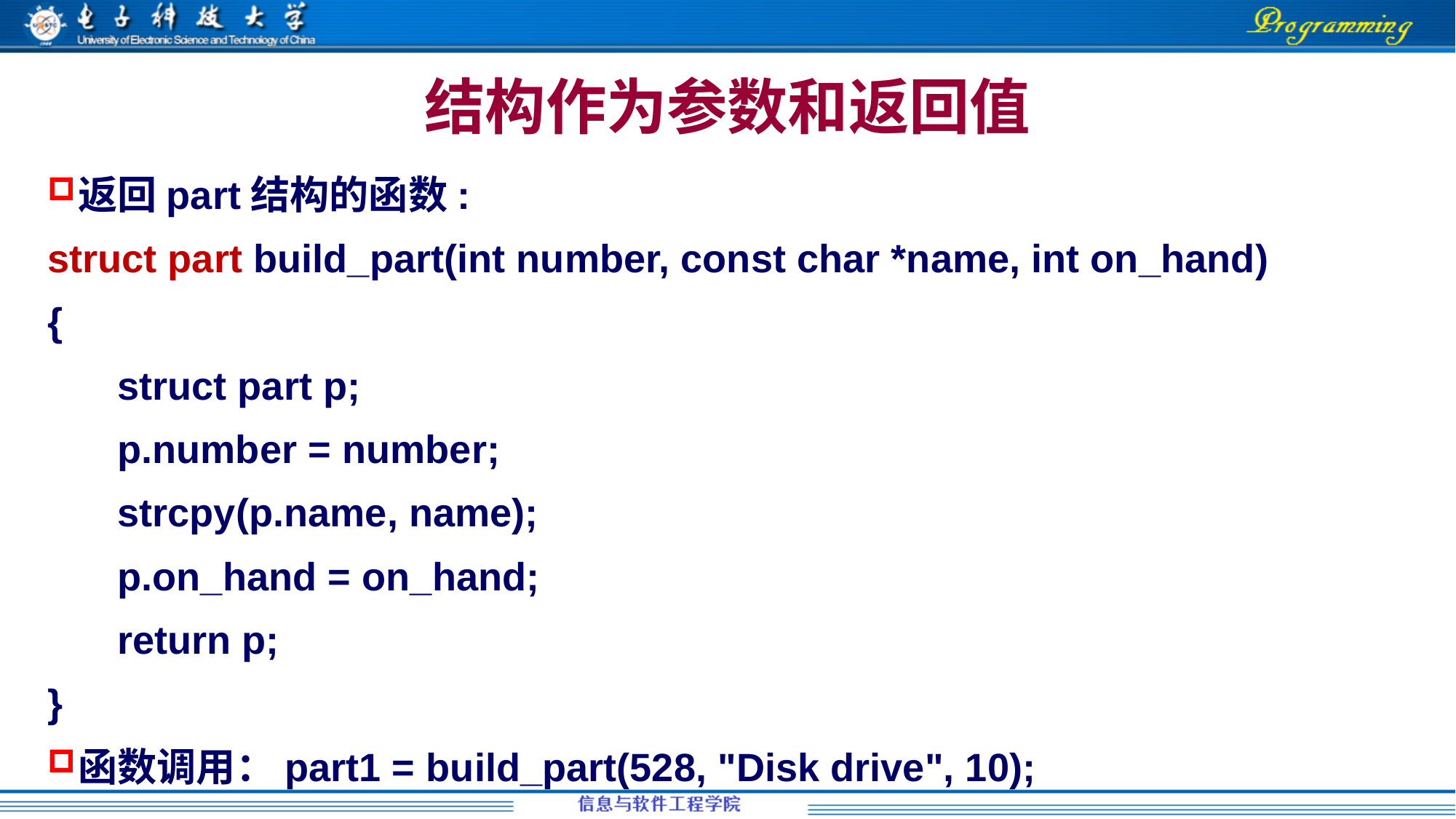

# 结构作为参数和返回值
返回part结构的函数:
struct part build_part(int number, const char *name, int on_hand)
{
  struct part p;
  p.number = number;
  strcpy(p.name, name);
  p.on_hand = on_hand;
  return p;
}
函数调用：part1 = build_part(528, "Disk drive", 10);